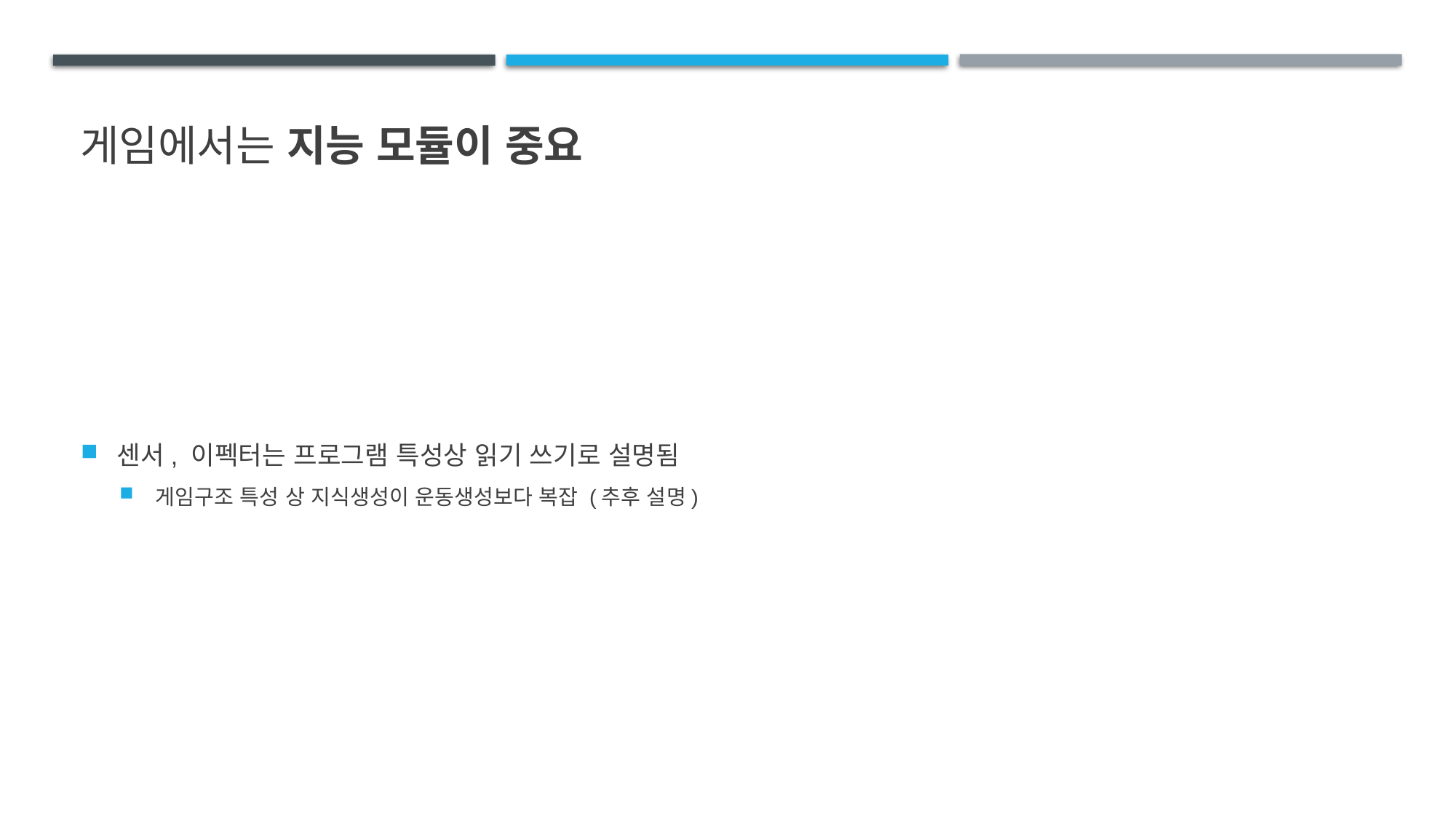

# 게임에서는 지능 모듈이 중요
센서, 이펙터는 프로그램 특성상 읽기 쓰기로 설명됨
게임구조 특성 상 지식생성이 운동생성보다 복잡 (추후 설명)